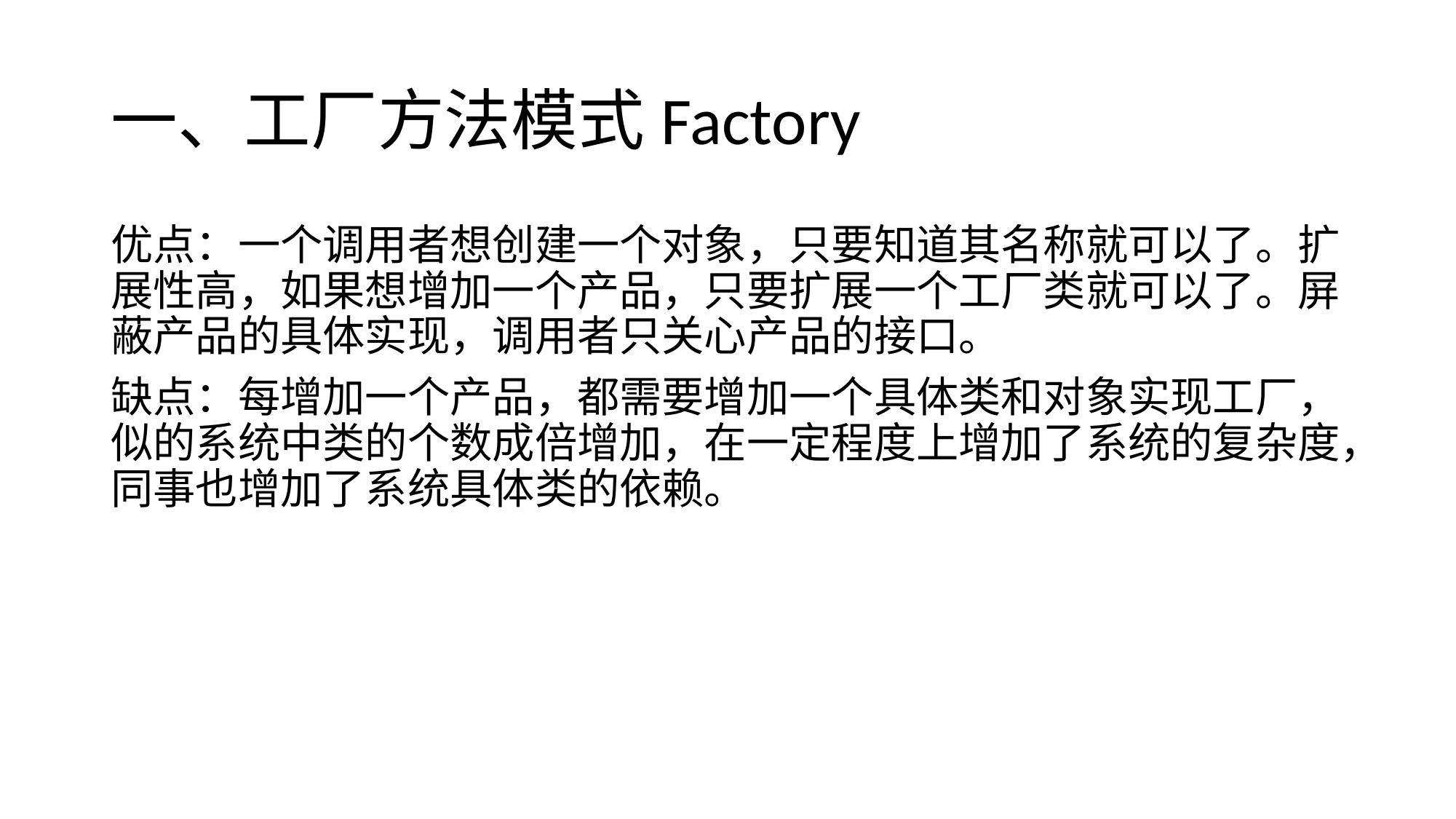

# 一、工厂方法模式Factory
优点：一个调用者想创建一个对象，只要知道其名称就可以了。扩展性高，如果想增加一个产品，只要扩展一个工厂类就可以了。屏蔽产品的具体实现，调用者只关心产品的接口。
缺点：每增加一个产品，都需要增加一个具体类和对象实现工厂，似的系统中类的个数成倍增加，在一定程度上增加了系统的复杂度，同事也增加了系统具体类的依赖。